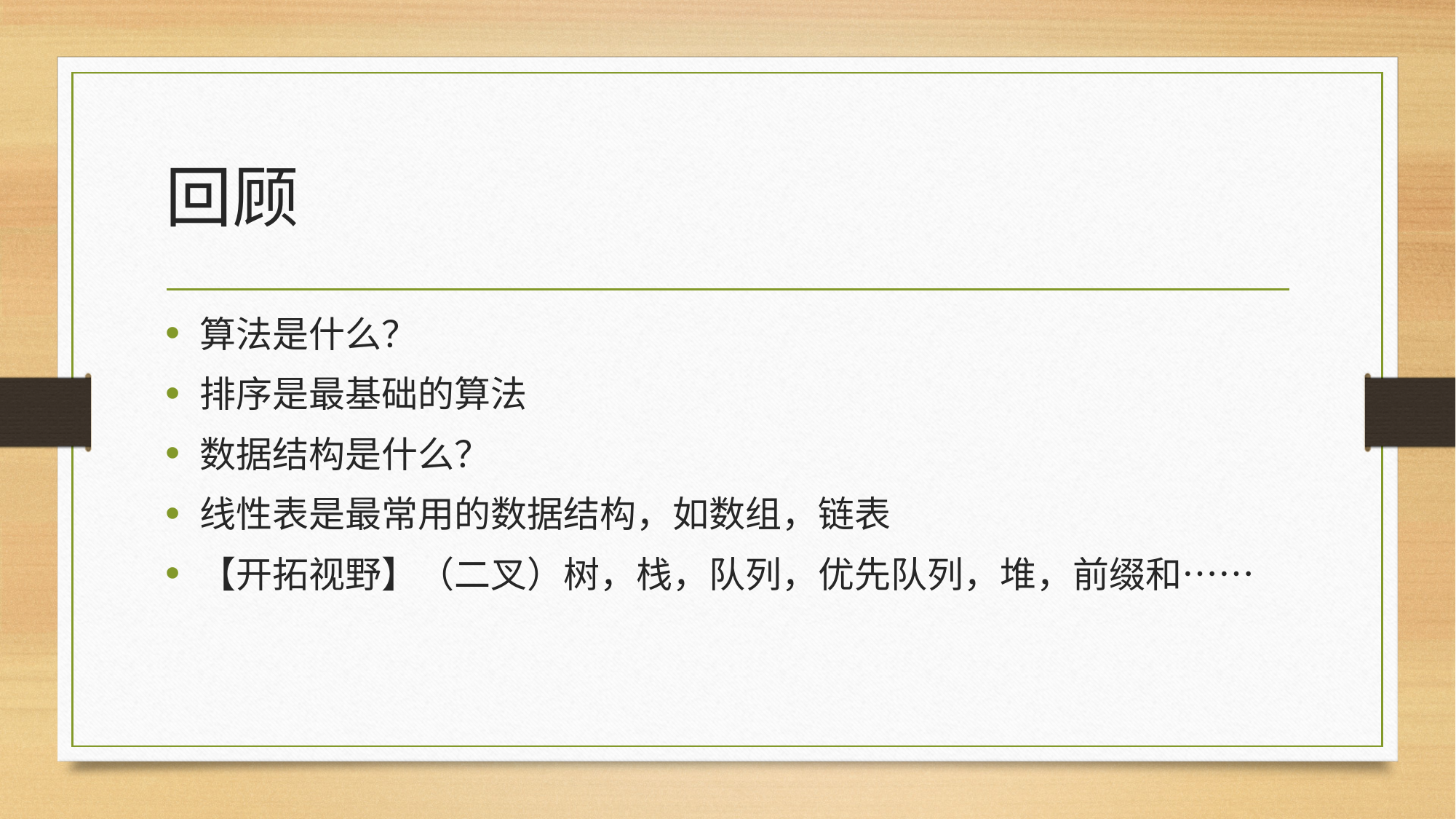

# 回顾
算法是什么？
排序是最基础的算法
数据结构是什么？
线性表是最常用的数据结构，如数组，链表
【开拓视野】（二叉）树，栈，队列，优先队列，堆，前缀和……